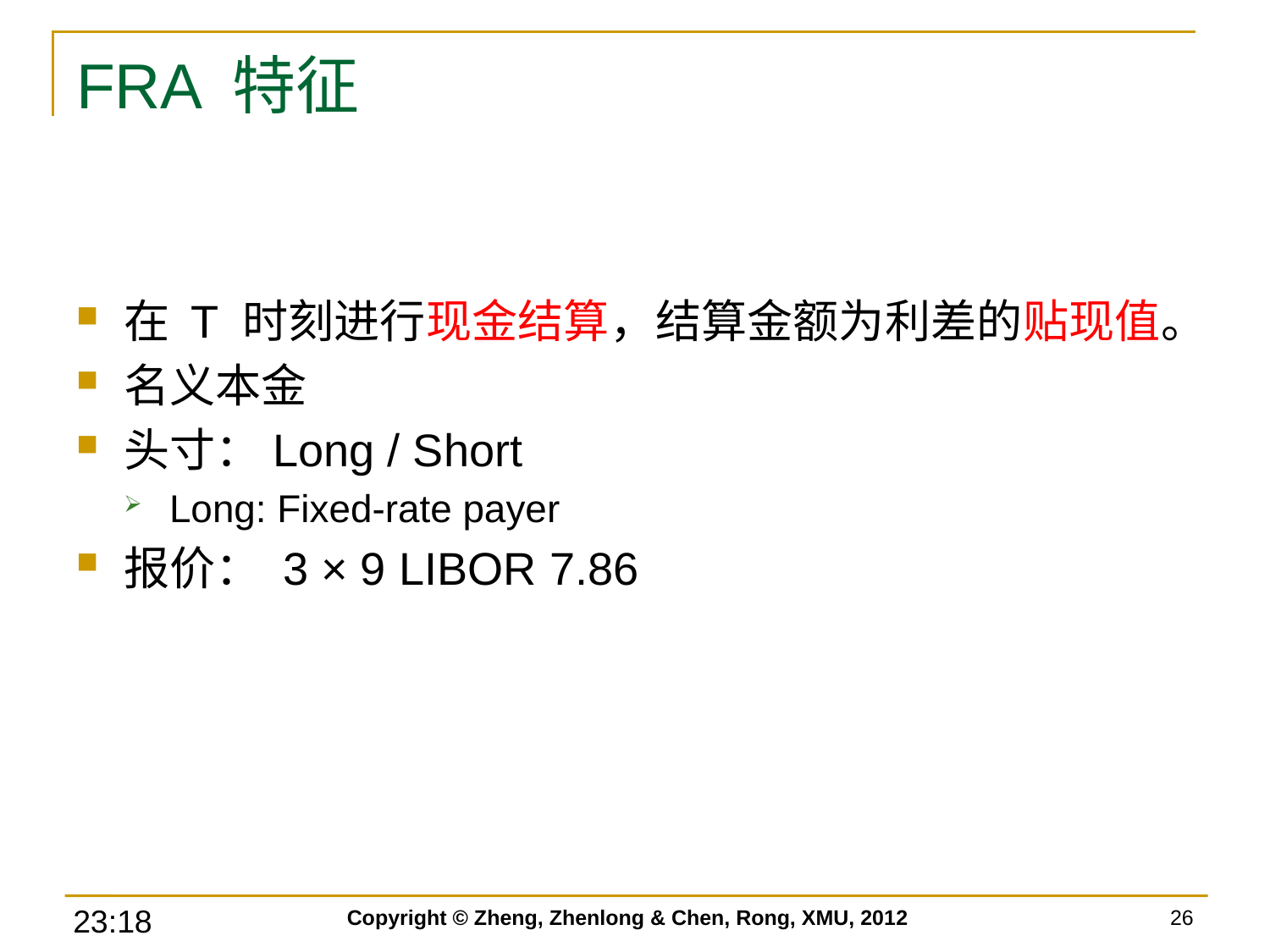

# FRA 特征

在 T 时刻进行现金结算，结算金额为利差的贴现值。
名义本金
头寸：Long / Short
Long: Fixed-rate payer
报价： 3 × 9 LIBOR 7.86
Copyright © Zheng, Zhenlong & Chen, Rong, XMU, 2012
26